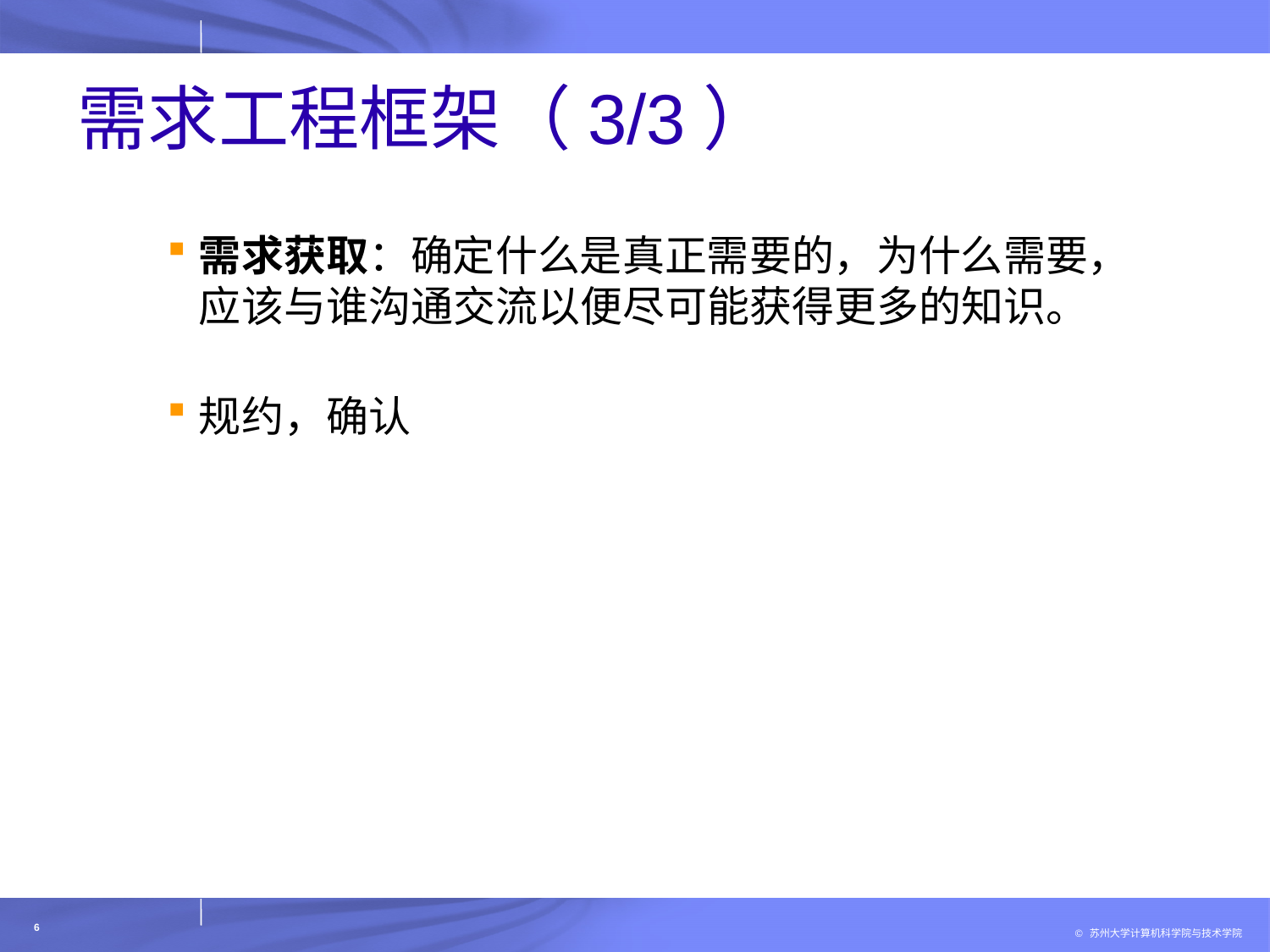

# 需求工程框架（3/3）
需求获取：确定什么是真正需要的，为什么需要，应该与谁沟通交流以便尽可能获得更多的知识。

规约，确认

6